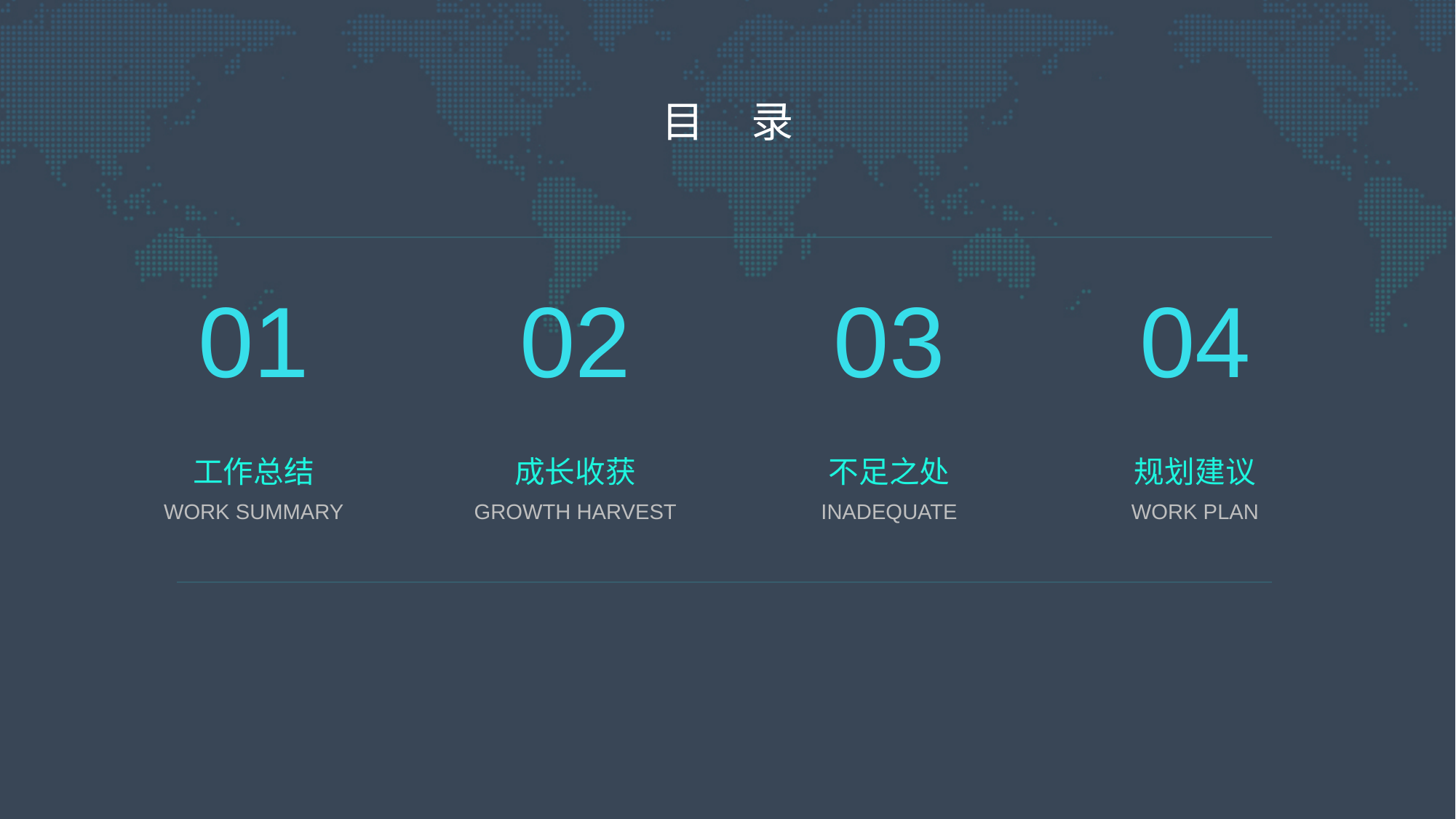

目     录
01
02
03
04
工作总结
成长收获
不足之处
规划建议
WORK SUMMARY
GROWTH HARVEST
INADEQUATE
WORK PLAN